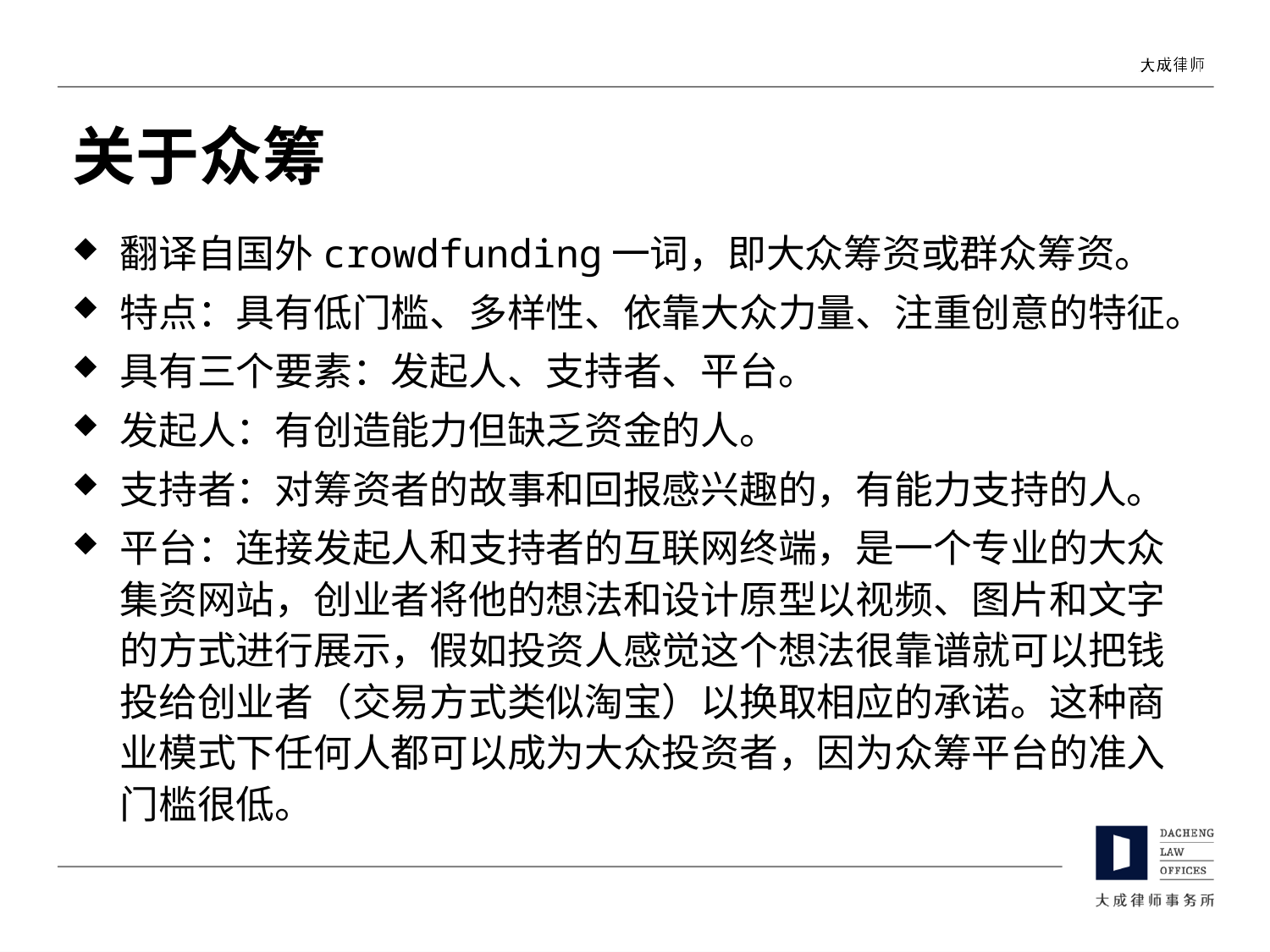

# 关于众筹
翻译自国外crowdfunding一词，即大众筹资或群众筹资。
特点：具有低门槛、多样性、依靠大众力量、注重创意的特征。
具有三个要素：发起人、支持者、平台。
发起人：有创造能力但缺乏资金的人。
支持者：对筹资者的故事和回报感兴趣的，有能力支持的人。
平台：连接发起人和支持者的互联网终端，是一个专业的大众集资网站，创业者将他的想法和设计原型以视频、图片和文字的方式进行展示，假如投资人感觉这个想法很靠谱就可以把钱投给创业者（交易方式类似淘宝）以换取相应的承诺。这种商业模式下任何人都可以成为大众投资者，因为众筹平台的准入门槛很低。